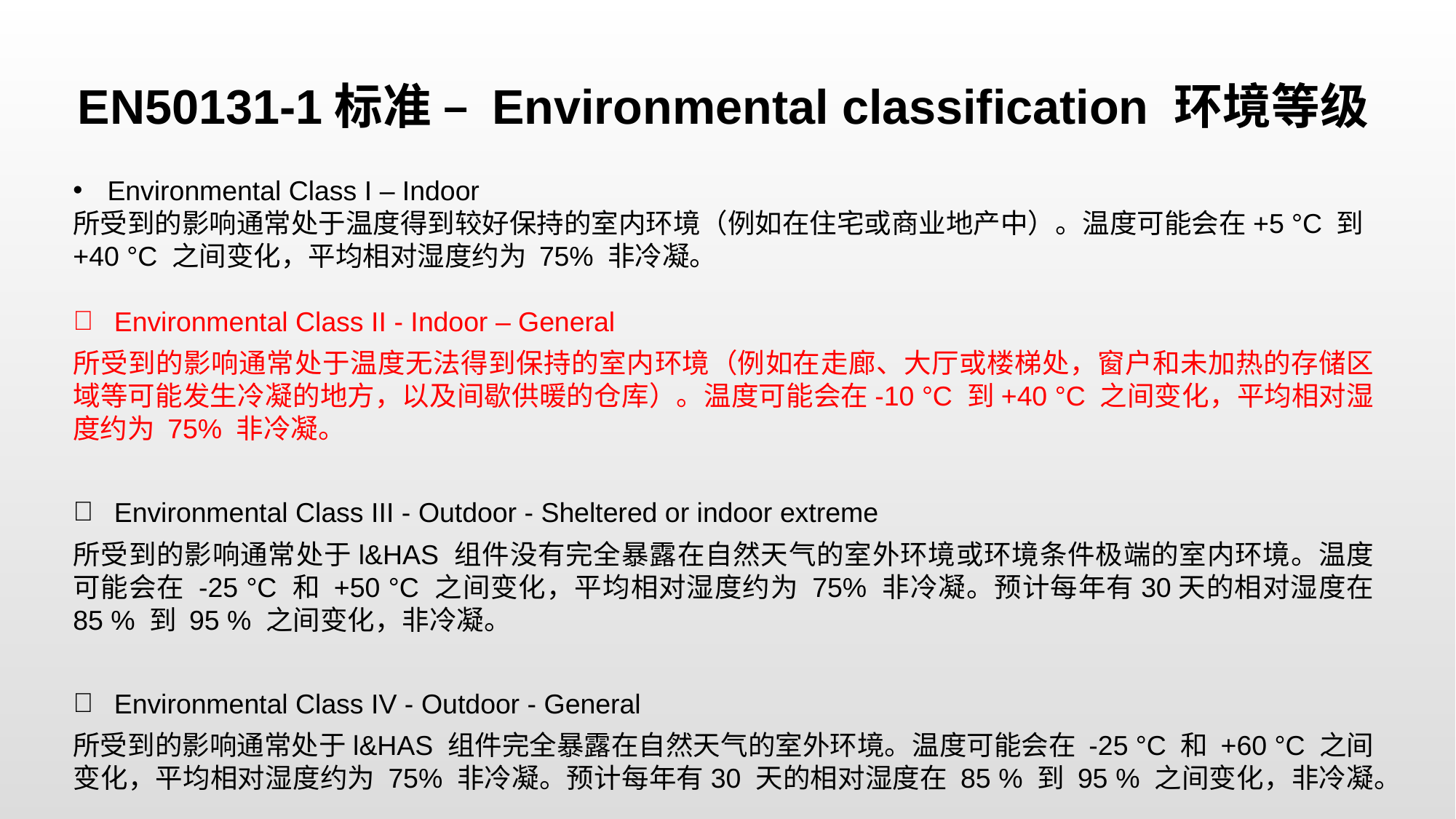

EN50131-1标准 – Environmental classification 环境等级

Environmental Class I – Indoor
所受到的影响通常处于温度得到较好保持的室内环境（例如在住宅或商业地产中）。温度可能会在+5 °C 到+40 °C 之间变化，平均相对湿度约为 75% 非冷凝。

Environmental Class II - Indoor – General
所受到的影响通常处于温度无法得到保持的室内环境（例如在走廊、大厅或楼梯处，窗户和未加热的存储区域等可能发生冷凝的地方，以及间歇供暖的仓库）。温度可能会在-10 °C 到+40 °C 之间变化，平均相对湿度约为 75% 非冷凝。

Environmental Class III - Outdoor - Sheltered or indoor extreme
所受到的影响通常处于l&HAS 组件没有完全暴露在自然天气的室外环境或环境条件极端的室内环境。温度可能会在 -25 °C 和 +50 °C 之间变化，平均相对湿度约为 75% 非冷凝。预计每年有30天的相对湿度在 85 % 到 95 % 之间变化，非冷凝。

Environmental Class IV - Outdoor - General
所受到的影响通常处于l&HAS 组件完全暴露在自然天气的室外环境。温度可能会在 -25 °C 和 +60 °C 之间变化，平均相对湿度约为 75% 非冷凝。预计每年有30 天的相对湿度在 85 % 到 95 % 之间变化，非冷凝。